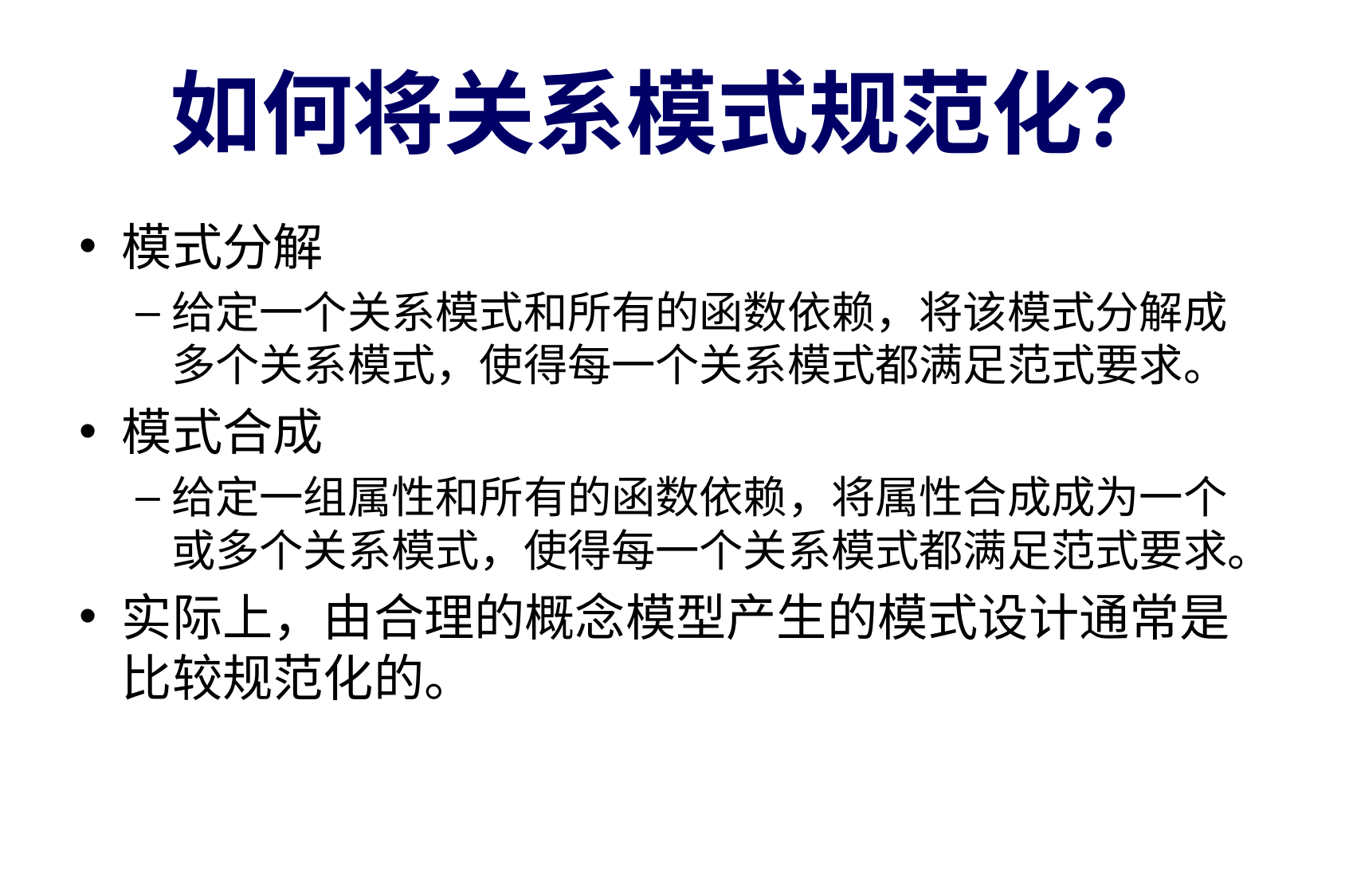

# 如何将关系模式规范化？
模式分解
给定一个关系模式和所有的函数依赖，将该模式分解成多个关系模式，使得每一个关系模式都满足范式要求。
模式合成
给定一组属性和所有的函数依赖，将属性合成成为一个或多个关系模式，使得每一个关系模式都满足范式要求。
实际上，由合理的概念模型产生的模式设计通常是比较规范化的。